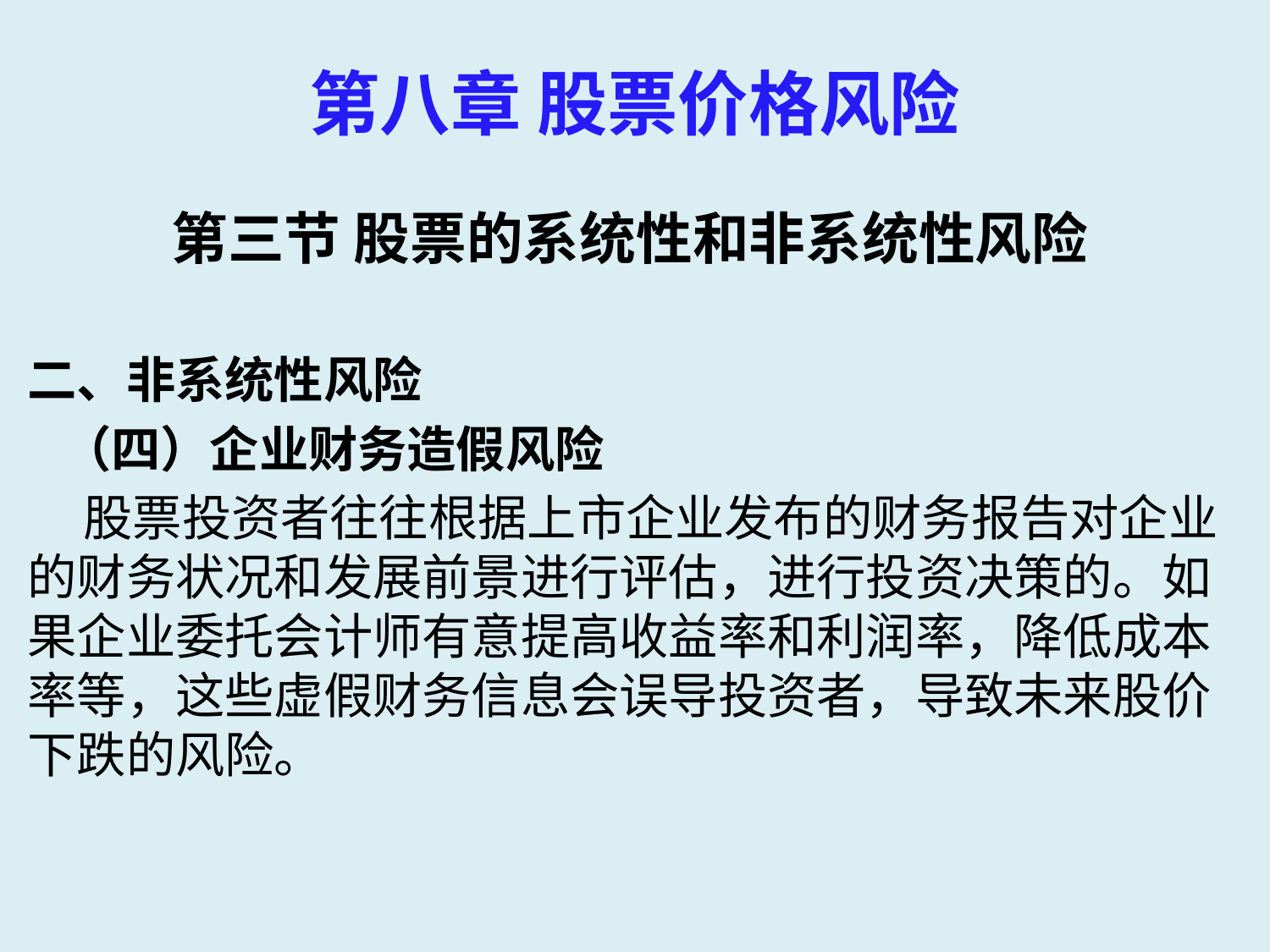

# 第八章 股票价格风险
第三节 股票的系统性和非系统性风险

二、非系统性风险
  （四）企业财务造假风险
    股票投资者往往根据上市企业发布的财务报告对企业的财务状况和发展前景进行评估，进行投资决策的。如果企业委托会计师有意提高收益率和利润率，降低成本率等，这些虚假财务信息会误导投资者，导致未来股价下跌的风险。